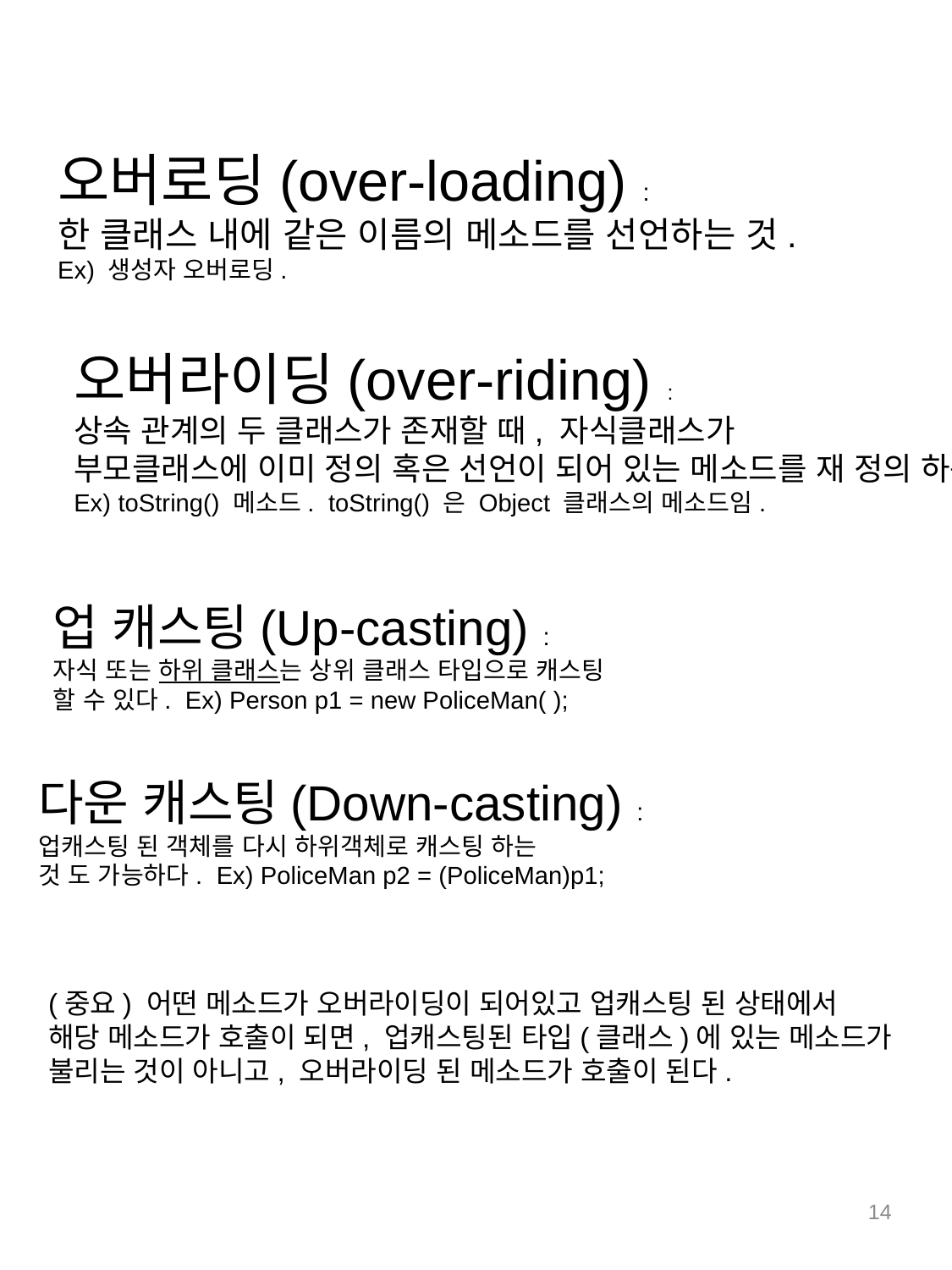

오버로딩(over-loading) :
한 클래스 내에 같은 이름의 메소드를 선언하는 것.
Ex) 생성자 오버로딩.
오버라이딩(over-riding) :
상속 관계의 두 클래스가 존재할 때, 자식클래스가
부모클래스에 이미 정의 혹은 선언이 되어 있는 메소드를 재 정의 하는 것.
Ex) toString() 메소드.  toString() 은 Object 클래스의 메소드임.
업 캐스팅(Up-casting) :
자식 또는 하위 클래스는 상위 클래스 타입으로 캐스팅
할 수 있다.  Ex) Person p1 = new PoliceMan( );
다운 캐스팅(Down-casting) :
업캐스팅 된 객체를 다시 하위객체로 캐스팅 하는
것 도 가능하다.  Ex) PoliceMan p2 = (PoliceMan)p1;
(중요) 어떤 메소드가 오버라이딩이 되어있고 업캐스팅 된 상태에서
해당 메소드가 호출이 되면, 업캐스팅된 타입(클래스)에 있는 메소드가
불리는 것이 아니고, 오버라이딩 된 메소드가 호출이 된다.
14